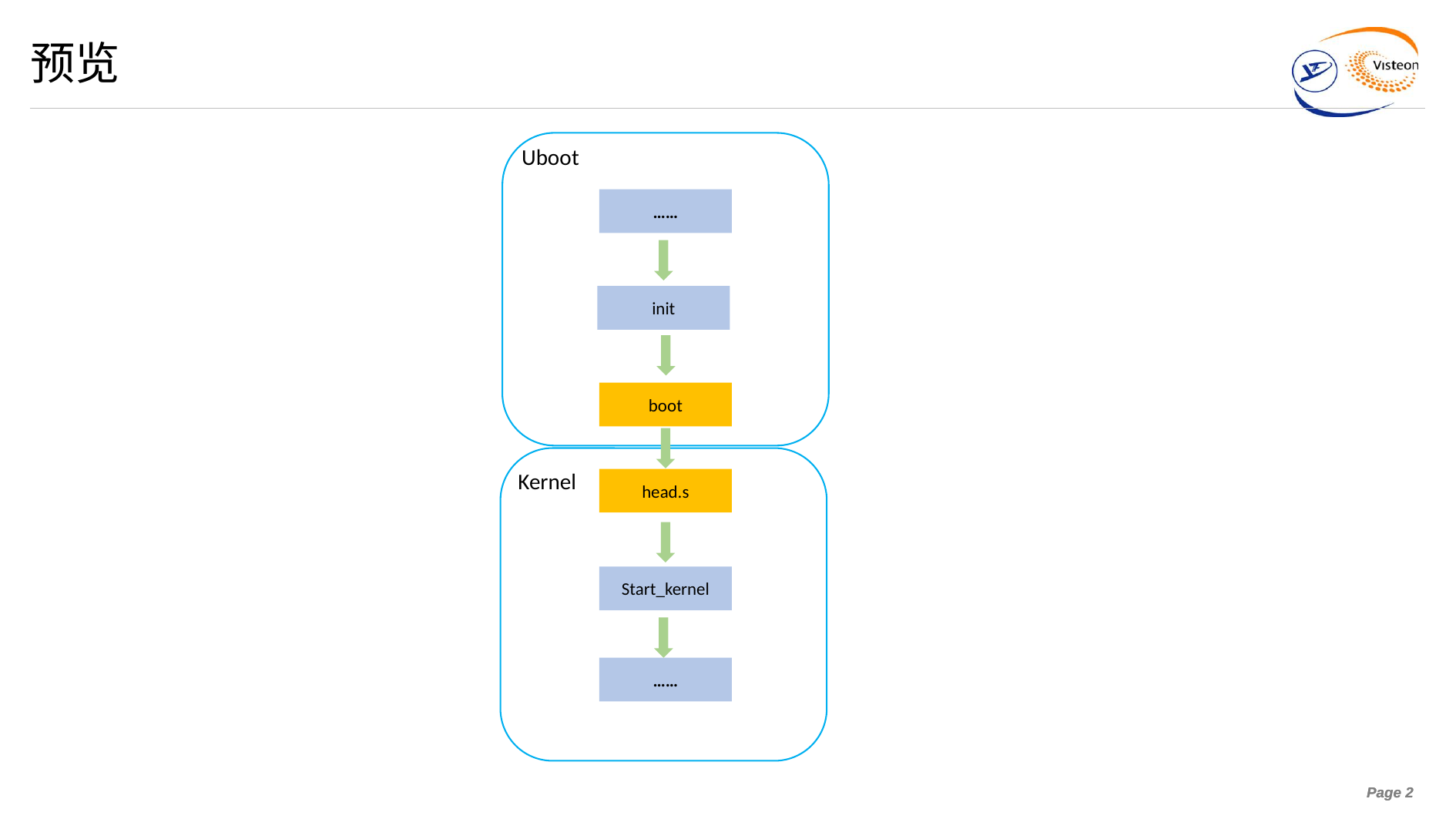

预览

Uboot
……

init

boot

Kernel
head.s

Start_kernel

……